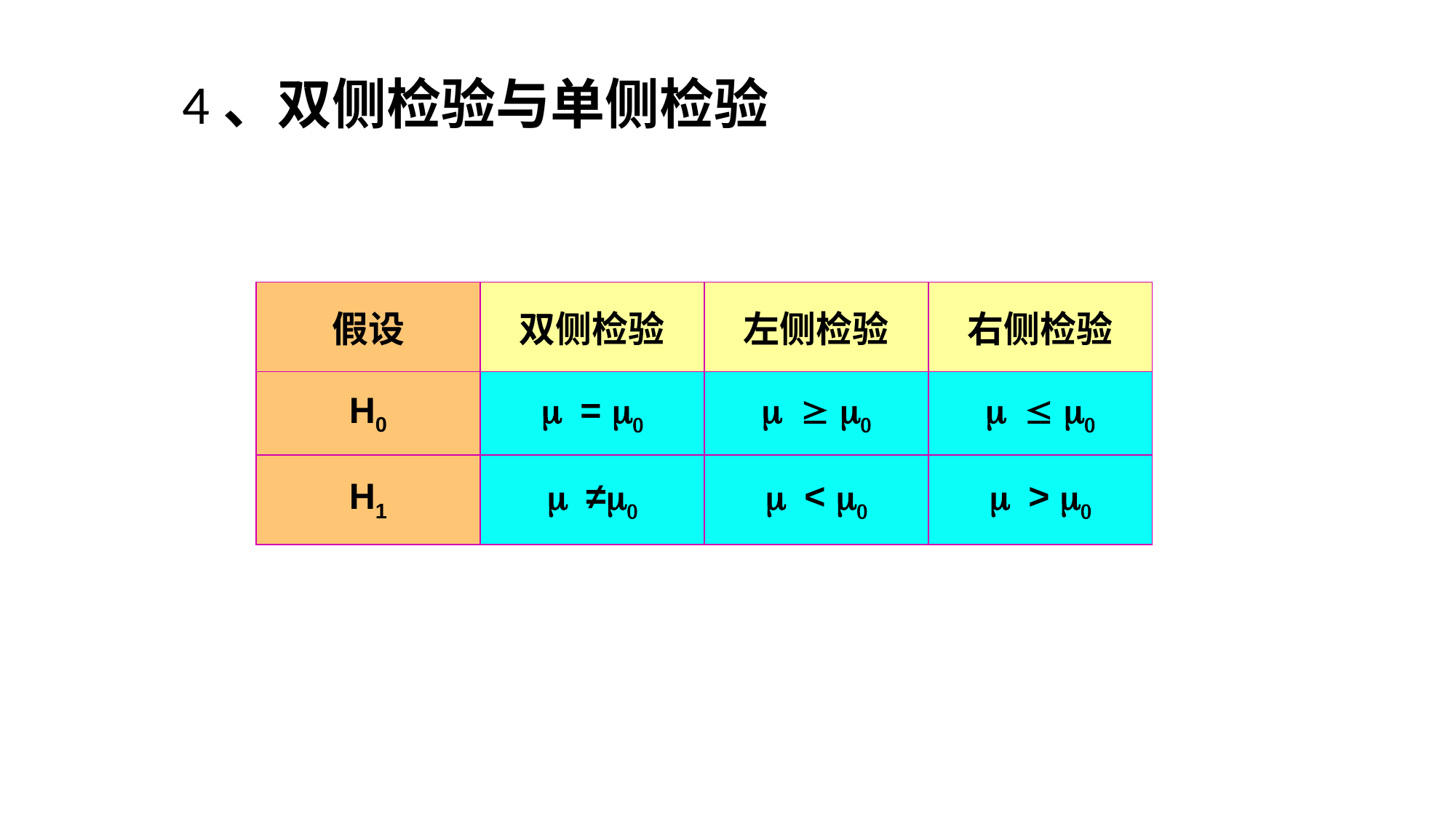

# 4、双侧检验与单侧检验
| 假设 | 双侧检验 | 左侧检验 | 右侧检验 |
| --- | --- | --- | --- |
| H0 | μ = μ0 | μ ≥ μ0 | μ ≤ μ0 |
| H1 | μ ≠μ0 | μ < μ0 | μ > μ0 |